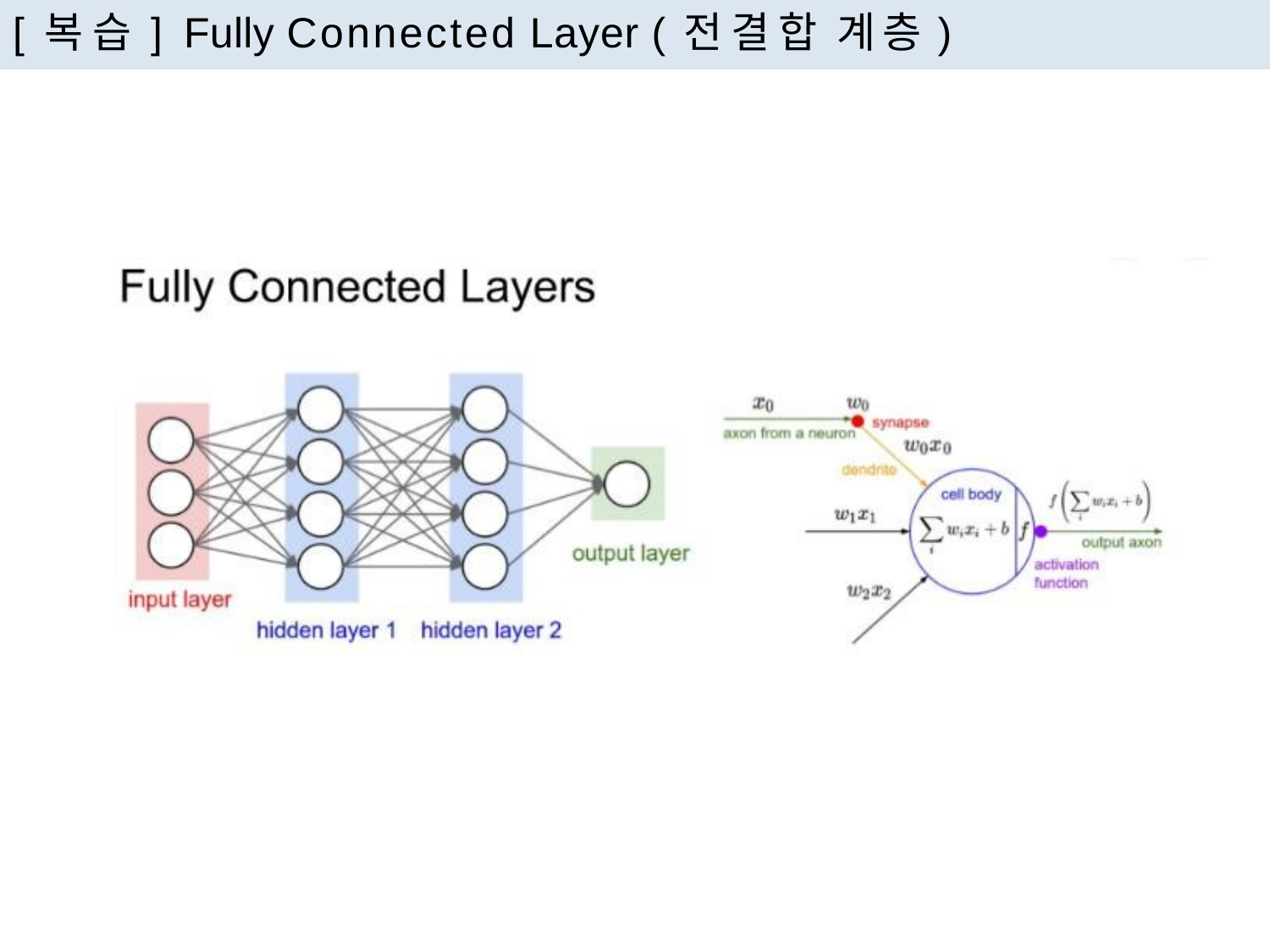

# [복습] Fully Connected Layer (전결합 계층)